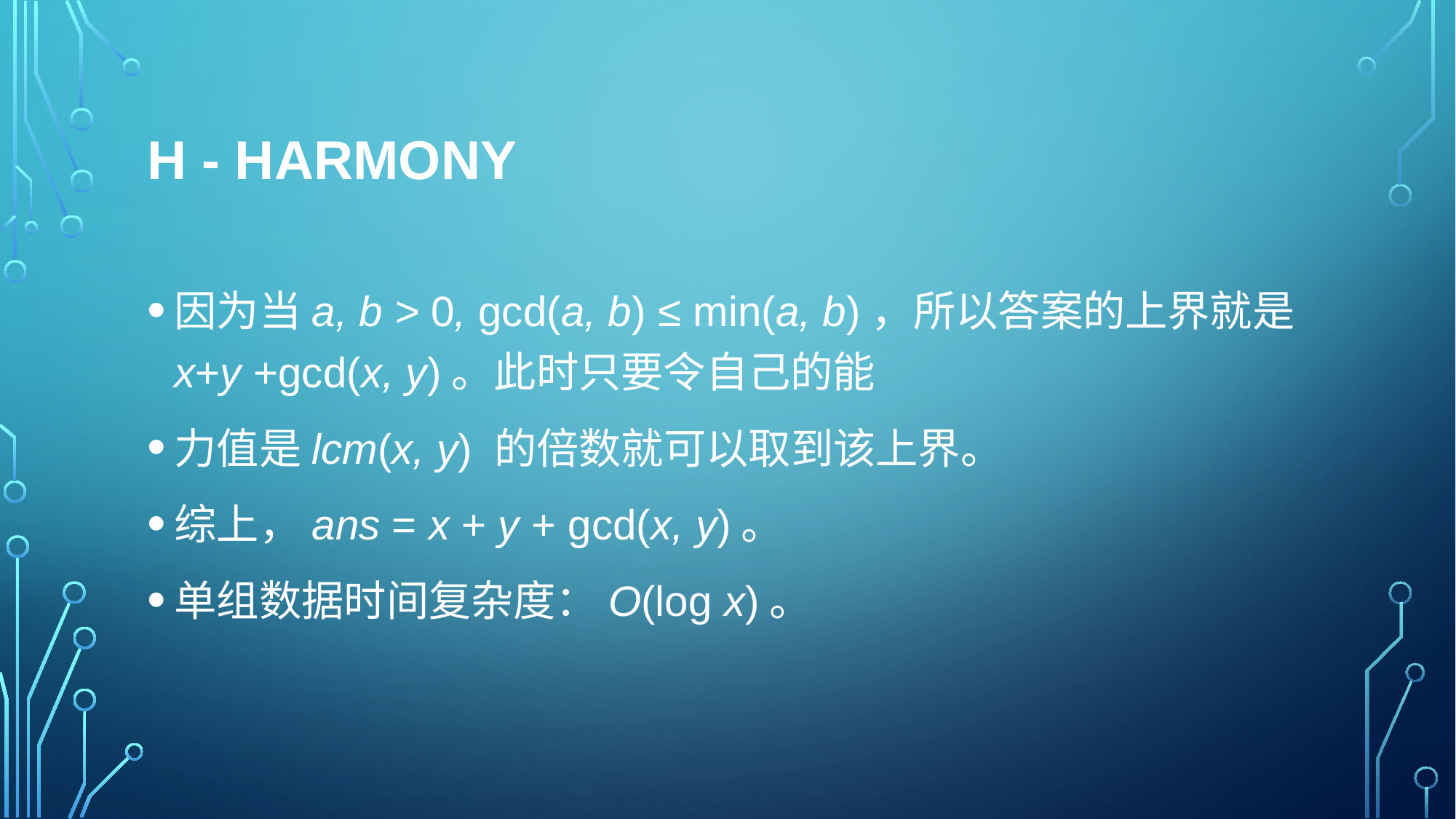

# H - Harmony
因为当a, b > 0, gcd(a, b) ≤ min(a, b)，所以答案的上界就是x+y +gcd(x, y)。此时只要令自己的能
力值是lcm(x, y) 的倍数就可以取到该上界。
综上，ans = x + y + gcd(x, y)。
单组数据时间复杂度：O(log x)。